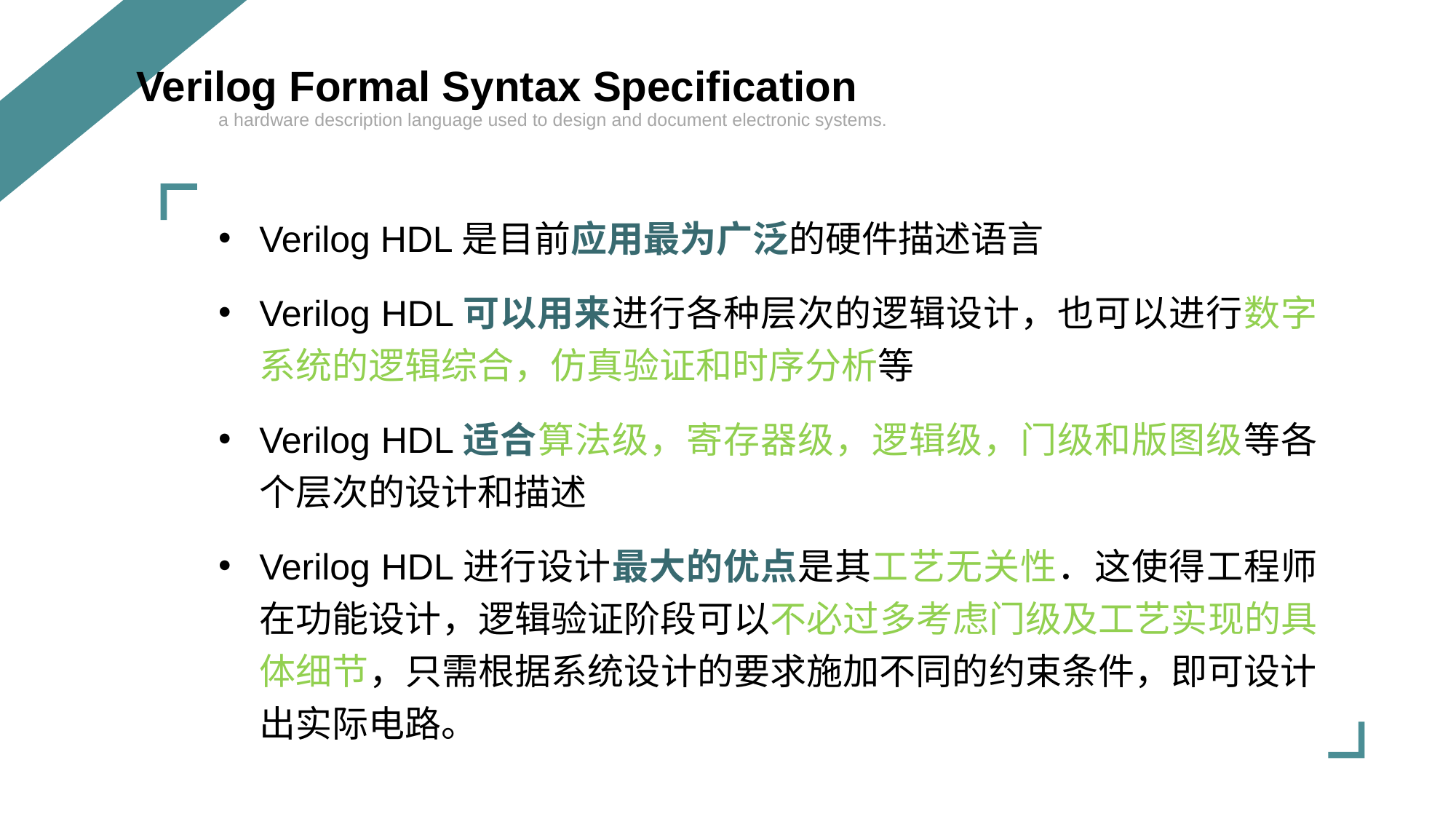

Verilog Formal Syntax Specification
a hardware description language used to design and document electronic systems.

Verilog HDL是目前应用最为广泛的硬件描述语言

Verilog HDL可以用来进行各种层次的逻辑设计，也可以进行数字系统的逻辑综合，仿真验证和时序分析等

Verilog HDL适合算法级，寄存器级，逻辑级，门级和版图级等各个层次的设计和描述

Verilog HDL进行设计最大的优点是其工艺无关性．这使得工程师在功能设计，逻辑验证阶段可以不必过多考虑门级及工艺实现的具体细节，只需根据系统设计的要求施加不同的约束条件，即可设计出实际电路。